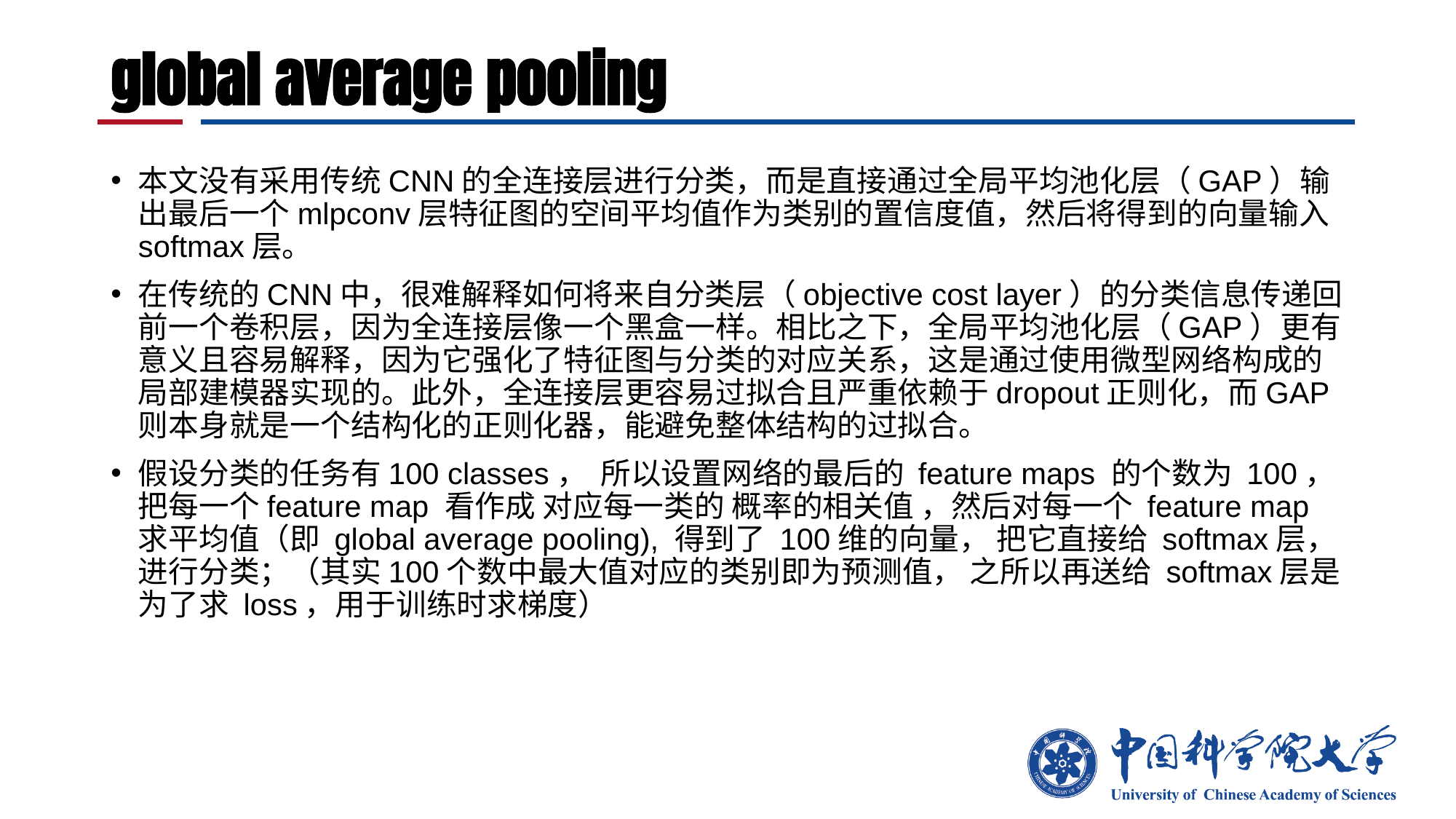

# global average pooling
本文没有采用传统CNN的全连接层进行分类，而是直接通过全局平均池化层（GAP）输出最后一个mlpconv层特征图的空间平均值作为类别的置信度值，然后将得到的向量输入softmax层。
在传统的CNN中，很难解释如何将来自分类层（objective cost layer）的分类信息传递回前一个卷积层，因为全连接层像一个黑盒一样。相比之下，全局平均池化层（GAP）更有意义且容易解释，因为它强化了特征图与分类的对应关系，这是通过使用微型网络构成的局部建模器实现的。此外，全连接层更容易过拟合且严重依赖于dropout正则化，而GAP则本身就是一个结构化的正则化器，能避免整体结构的过拟合。
假设分类的任务有100 classes，  所以设置网络的最后的 feature maps 的个数为 100， 把每一个feature map 看作成 对应每一类的 概率的相关值 ，然后对每一个 feature map 求平均值（即 global average pooling), 得到了 100维的向量， 把它直接给 softmax层，进行分类；（其实100个数中最大值对应的类别即为预测值， 之所以再送给 softmax层是为了求 loss，用于训练时求梯度）